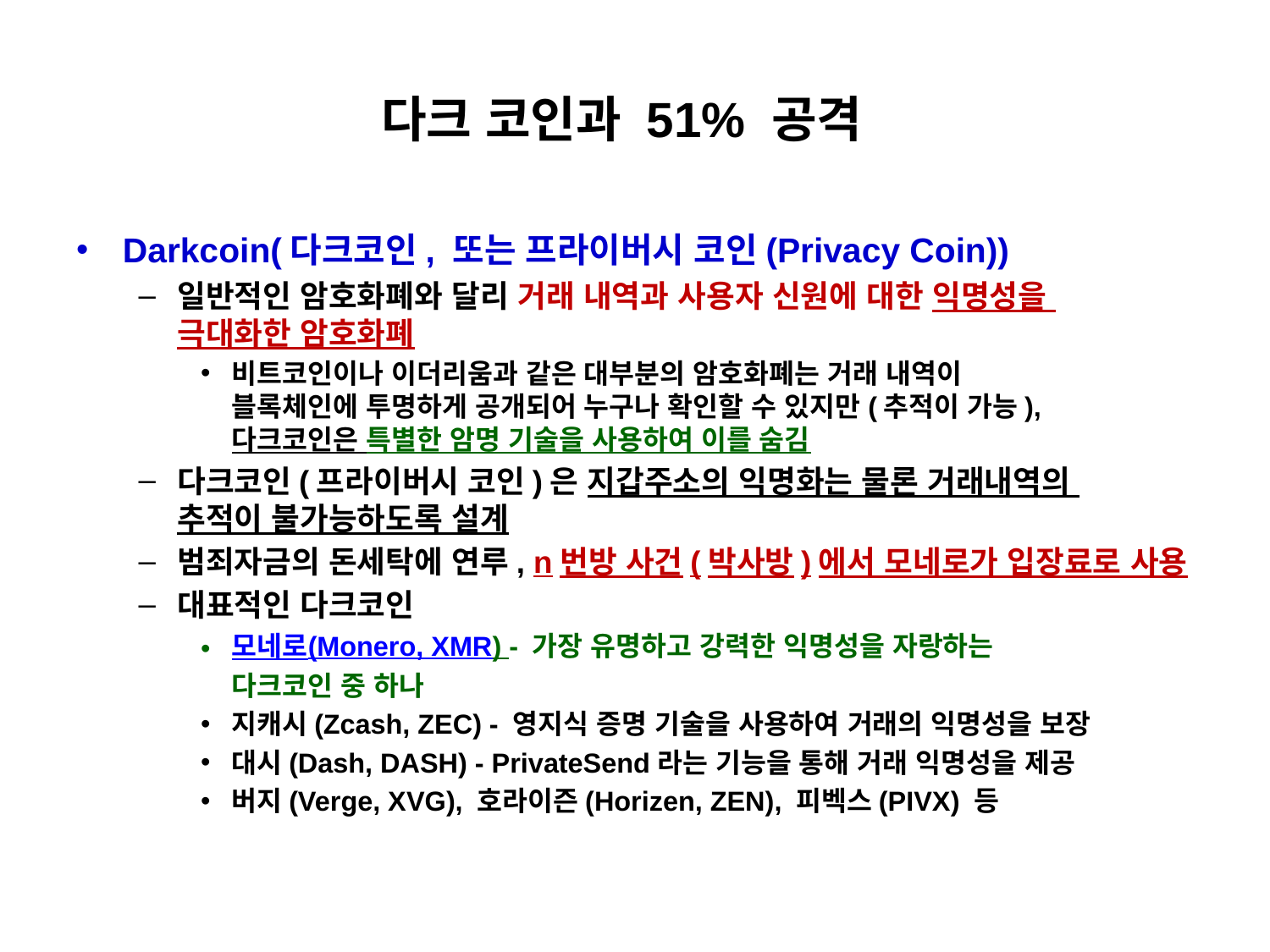

# 다크 코인과 51% 공격
Darkcoin(다크코인, 또는 프라이버시 코인(Privacy Coin))
일반적인 암호화폐와 달리 거래 내역과 사용자 신원에 대한 익명성을
극대화한 암호화폐
비트코인이나 이더리움과 같은 대부분의 암호화폐는 거래 내역이
블록체인에 투명하게 공개되어 누구나 확인할 수 있지만(추적이 가능),
다크코인은 특별한 암명 기술을 사용하여 이를 숨김
다크코인(프라이버시 코인)은 지갑주소의 익명화는 물론 거래내역의
추적이 불가능하도록 설계
범죄자금의 돈세탁에 연루, n번방 사건(박사방)에서 모네로가 입장료로 사용
대표적인 다크코인
모네로(Monero, XMR) - 가장 유명하고 강력한 익명성을 자랑하는
다크코인 중 하나
지캐시(Zcash, ZEC) - 영지식 증명 기술을 사용하여 거래의 익명성을 보장
대시(Dash, DASH) - PrivateSend라는 기능을 통해 거래 익명성을 제공
버지(Verge, XVG), 호라이즌(Horizen, ZEN), 피벡스(PIVX) 등